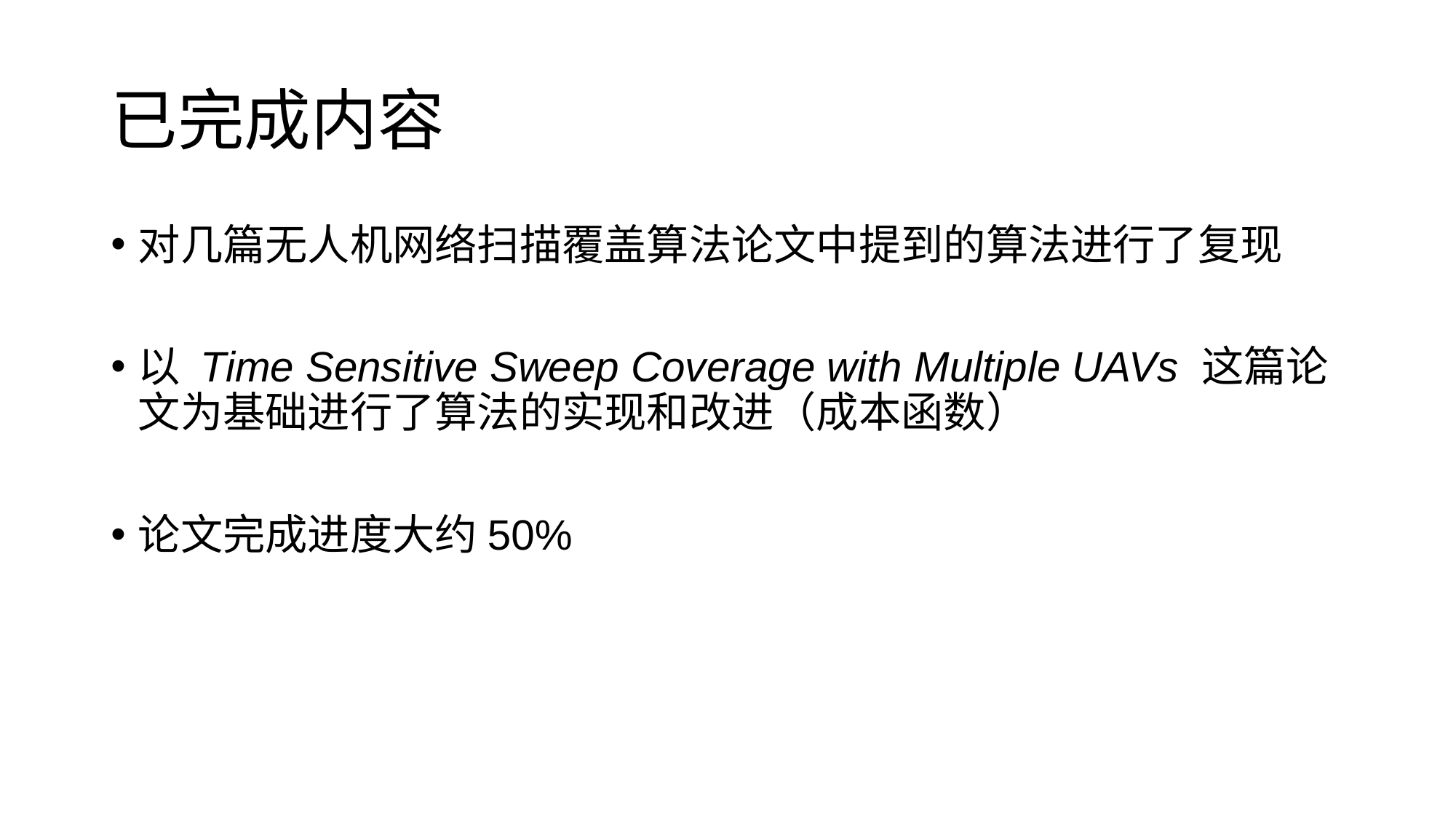

# 已完成内容
对几篇无人机网络扫描覆盖算法论文中提到的算法进行了复现

以 Time Sensitive Sweep Coverage with Multiple UAVs 这篇论文为基础进行了算法的实现和改进（成本函数）

论文完成进度大约50%